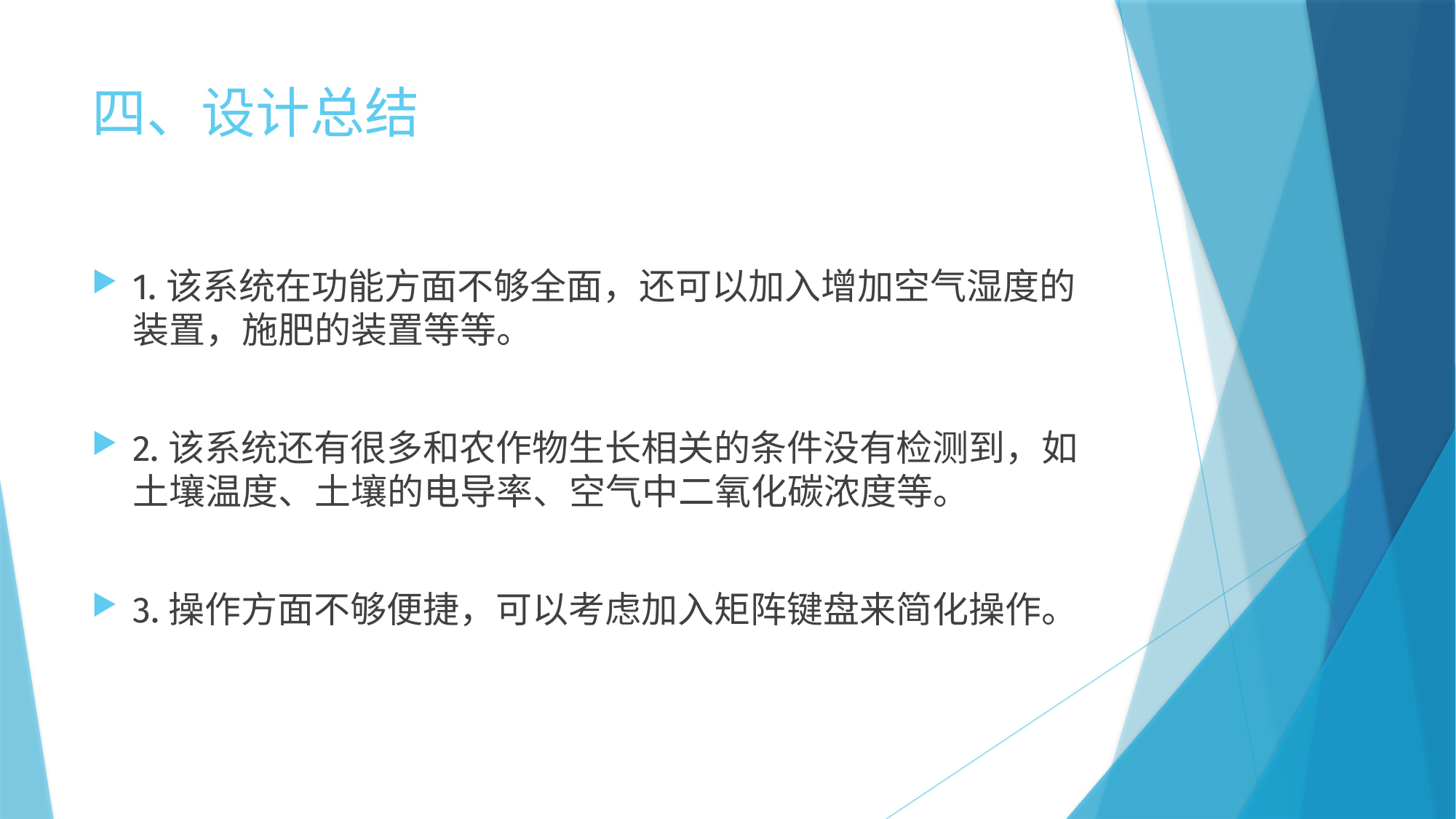

# 四、设计总结
1.该系统在功能方面不够全面，还可以加入增加空气湿度的装置，施肥的装置等等。

2.该系统还有很多和农作物生长相关的条件没有检测到，如土壤温度、土壤的电导率、空气中二氧化碳浓度等。

3.操作方面不够便捷，可以考虑加入矩阵键盘来简化操作。